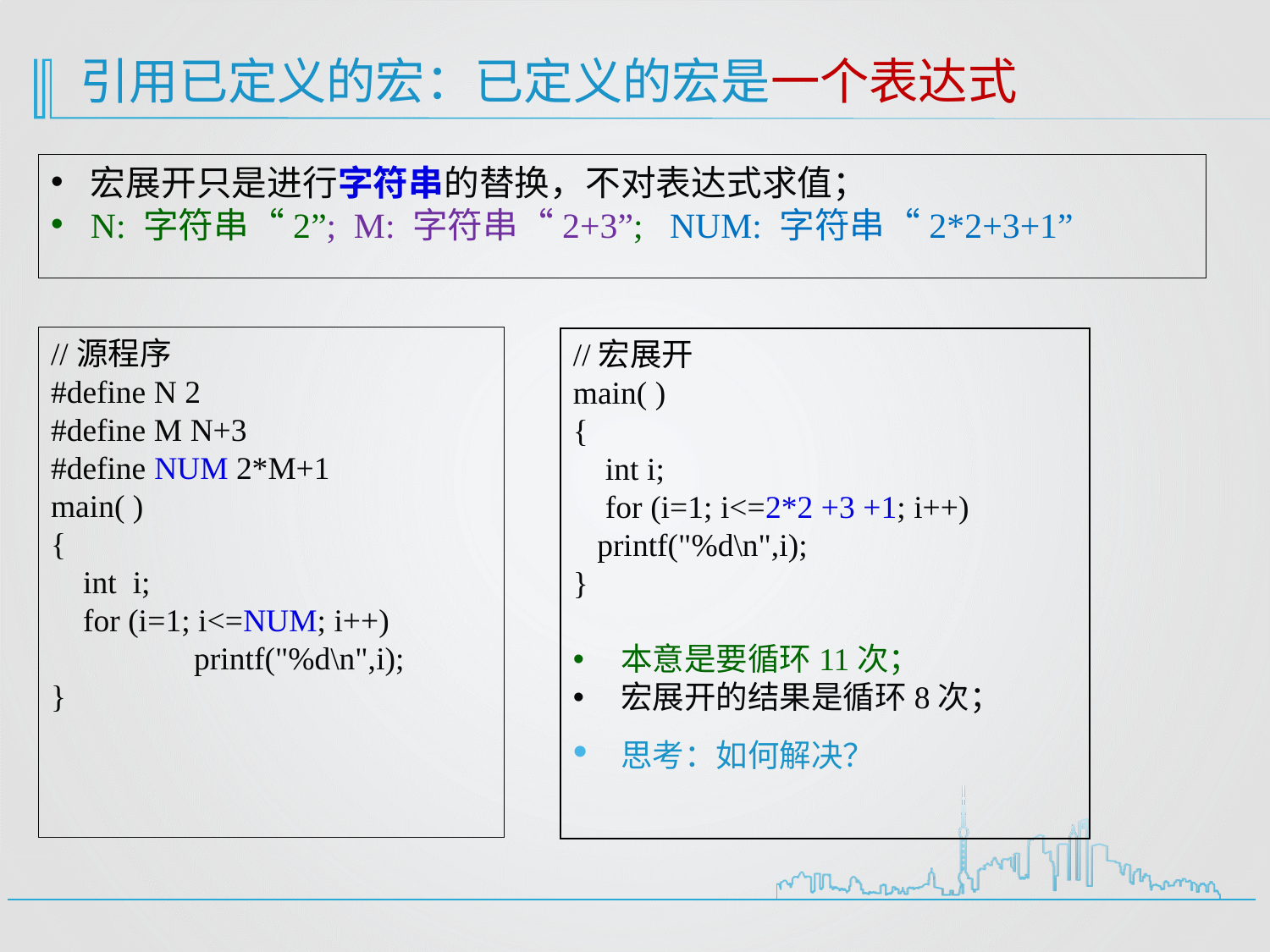

# 引用已定义的宏：已定义的宏是一个表达式
宏展开只是进行字符串的替换，不对表达式求值；
N: 字符串“2”;  M: 字符串“2+3”;   NUM: 字符串“2*2+3+1”
//源程序
#define N 2
#define M N+3
#define NUM 2*M+1
main( )
{
    int  i;
    for (i=1; i<=NUM; i++)
	  printf("%d\n",i);
}

//宏展开
main( )
{
    int i;
    for (i=1; i<=2*2 +3 +1; i++)
   printf("%d\n",i);
}

本意是要循环11次；
宏展开的结果是循环8次；
思考：如何解决？